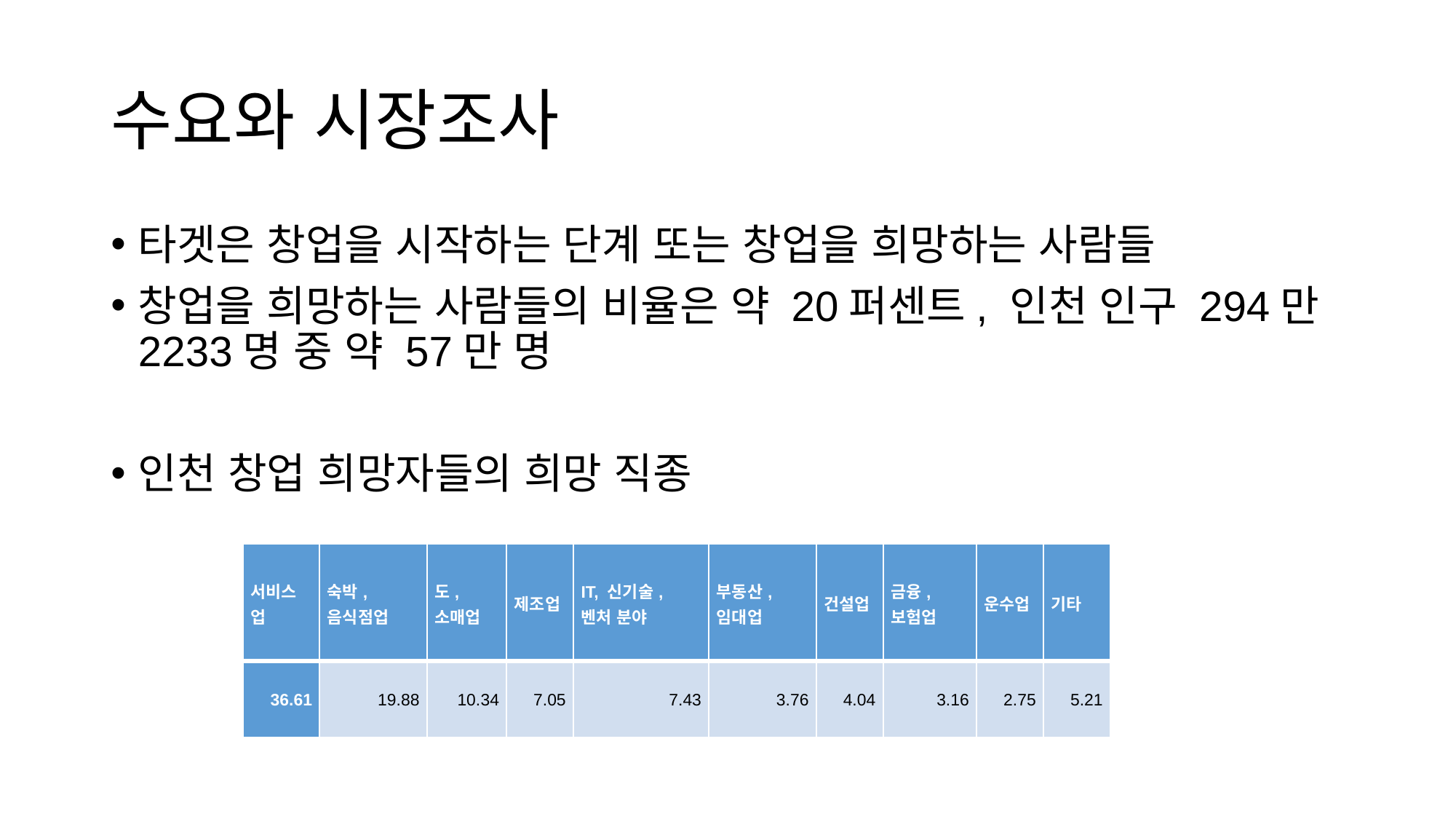

# 수요와 시장조사
타겟은 창업을 시작하는 단계 또는 창업을 희망하는 사람들
창업을 희망하는 사람들의 비율은 약 20퍼센트, 인천 인구 294만 2233명 중 약 57만 명

인천 창업 희망자들의 희망 직종
| 서비스업 | 숙박, 음식점업 | 도, 소매업 | 제조업 | IT, 신기술, 벤처 분야 | 부동산, 임대업 | 건설업 | 금융, 보험업 | 운수업 | 기타 |
| --- | --- | --- | --- | --- | --- | --- | --- | --- | --- |
| 36.61 | 19.88 | 10.34 | 7.05 | 7.43 | 3.76 | 4.04 | 3.16 | 2.75 | 5.21 |